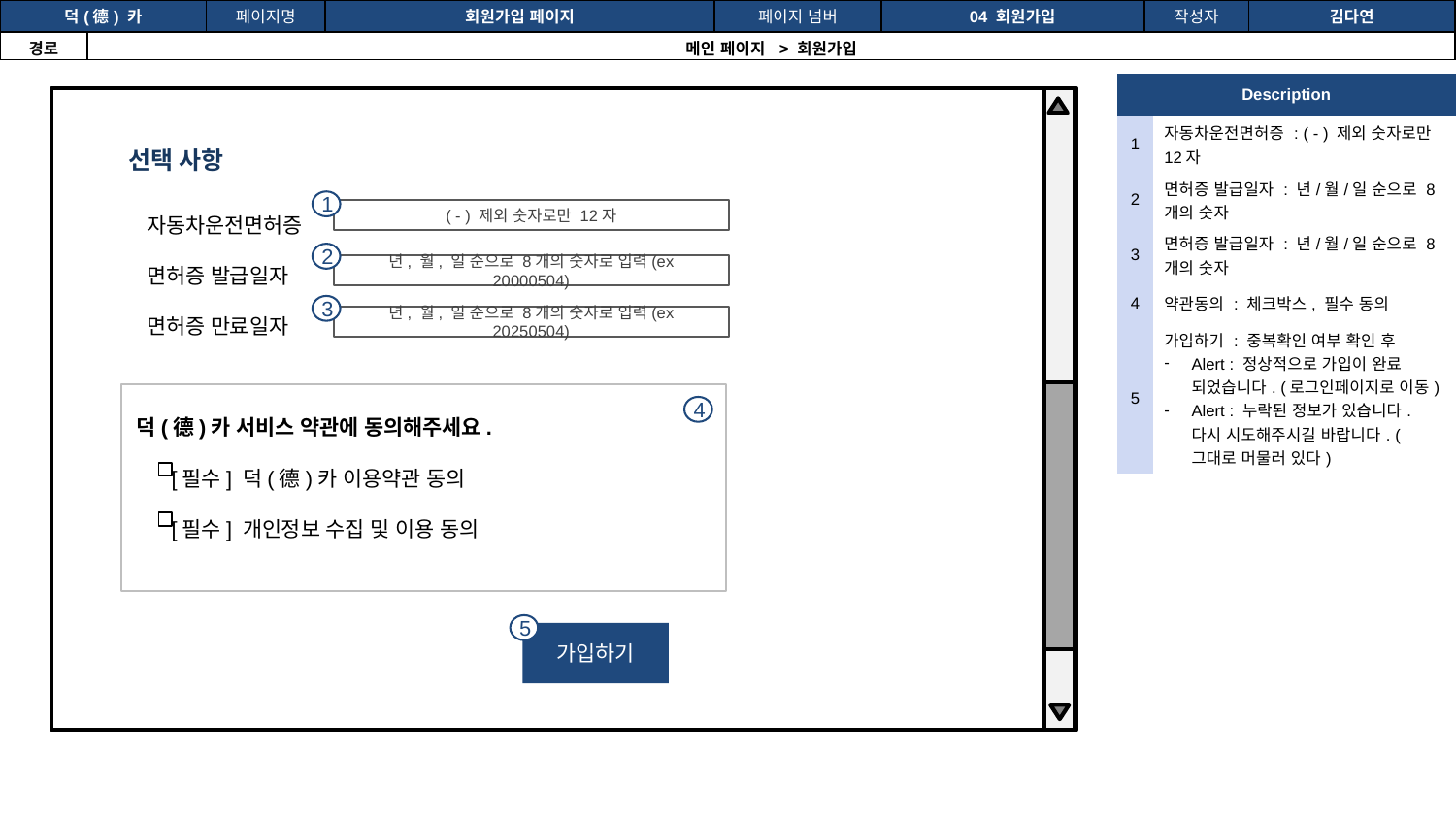

| 덕(德) 카 |  | 페이지명 | 회원가입 페이지 | 페이지 넘버 | 04 회원가입 | 작성자 | 김다연 |
| --- | --- | --- | --- | --- | --- | --- | --- |
| 경로 | 메인 페이지 > 회원가입 |  |  |  |  |  |  |
공간(오피스) 대여 시스템
| Description |  |
| --- | --- |
| 1 | 자동차운전면허증 : ( - ) 제외 숫자로만 12자 |
| 2 | 면허증 발급일자 : 년/월/일 순으로 8개의 숫자 |
| 3 | 면허증 발급일자 : 년/월/일 순으로 8개의 숫자 |
| 4 | 약관동의 : 체크박스, 필수 동의 |
| 5 | 가입하기 : 중복확인 여부 확인 후 Alert : 정상적으로 가입이 완료 되었습니다. (로그인페이지로 이동) Alert : 누락된 정보가 있습니다. 다시 시도해주시길 바랍니다. (그대로 머물러 있다) |

선택 사항
자동차운전면허증
면허증 발급일자
면허증 만료일자
1
( - ) 제외 숫자로만 12자
2
년, 월, 일 순으로 8개의 숫자로 입력(ex 20000504)
3
년, 월, 일 순으로 8개의 숫자로 입력(ex 20250504)
덕(德)카 서비스 약관에 동의해주세요.
      [필수] 덕(德)카 이용약관 동의
      [필수] 개인정보 수집 및 이용 동의

4

5
가입하기